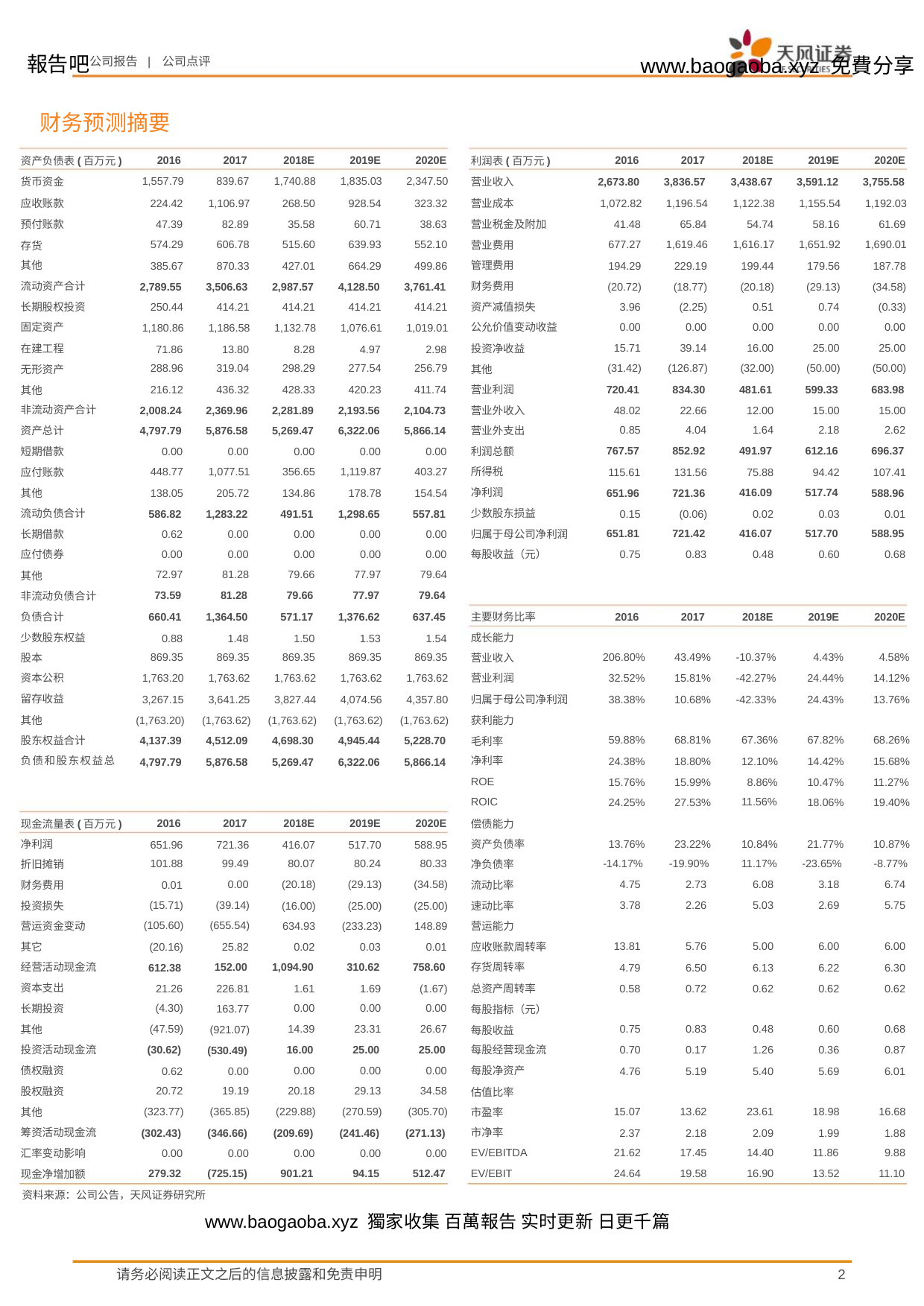

報告吧公司报告 | 公司点评
www.baogaoba.xyz 免費分享
财务预测摘要
资产负债表(百万元)
利润表(百万元)
营业收入
2016
2017
2018E
2019E
2020E
2016
2,673.80
1,072.82
41.48
2017
3,836.57
1,196.54
65.84
2018E
3,438.67
1,122.38
54.74
2019E
3,591.12
1,155.54
58.16
2020E
3,755.58
1,192.03
61.69
货币资金
1,557.79
839.67
1,740.88
1,835.03
2,347.50
应收账款
预付账款
存货
营业成本
224.42
47.39
1,106.97
82.89
268.50
35.58
928.54
60.71
323.32
38.63
营业税金及附加
营业费用
574.29
385.67
2,789.55
250.44
1,180.86
71.86
606.78
870.33
3,506.63
414.21
1,186.58
13.80
515.60
427.01
2,987.57
414.21
1,132.78
8.28
639.93
664.29
4,128.50
414.21
1,076.61
4.97
552.10
499.86
3,761.41
414.21
1,019.01
2.98
677.27
194.29
(20.72)
3.96
1,619.46
229.19
(18.77)
(2.25)
1,616.17
199.44
(20.18)
0.51
1,651.92
179.56
(29.13)
0.74
1,690.01
187.78
(34.58)
(0.33)
其他
管理费用
流动资产合计
长期股权投资
固定资产
在建工程
无形资产
其他
财务费用
资产减值损失
公允价值变动收益
投资净收益
其他
0.00
0.00
0.00
0.00
0.00
15.71
39.14
16.00
25.00
25.00
288.96
216.12
2,008.24
4,797.79
0.00
319.04
436.32
2,369.96
5,876.58
0.00
298.29
428.33
2,281.89
5,269.47
0.00
277.54
420.23
2,193.56
6,322.06
0.00
256.79
411.74
2,104.73
5,866.14
0.00
(31.42)
720.41
48.02
(126.87)
834.30
22.66
(32.00)
481.61
12.00
(50.00)
599.33
15.00
(50.00)
683.98
15.00
营业利润
非流动资产合计
资产总计
短期借款
应付账款
其他
营业外收入
营业外支出
利润总额
0.85
4.04
1.64
2.18
2.62
767.57
115.61
651.96
0.15
852.92
131.56
721.36
(0.06)
491.97
75.88
612.16
94.42
696.37
107.41
588.96
0.01
所得税
448.77
138.05
586.82
0.62
1,077.51
205.72
1,283.22
0.00
356.65
134.86
491.51
0.00
1,119.87
178.78
1,298.65
0.00
403.27
154.54
557.81
0.00
净利润
416.09
0.02
517.74
0.03
流动负债合计
长期借款
应付债券
其他
少数股东损益
归属于母公司净利润
每股收益（元）
651.81
0.75
721.42
0.83
416.07
0.48
517.70
0.60
588.95
0.68
0.00
0.00
0.00
0.00
0.00
72.97
81.28
79.66
77.97
79.64
非流动负债合计
负债合计
少数股东权益
股本
73.59
81.28
79.66
77.97
79.64
主要财务比率
成长能力
营业收入
营业利润
归属于母公司净利润
获利能力
毛利率
660.41
0.88
1,364.50
1.48
571.17
1.50
1,376.62
1.53
637.45
1.54
2016
2017
2018E
2019E
2020E
869.35
1,763.20
3,267.15
(1,763.20)
4,137.39
4,797.79
869.35
1,763.62
3,641.25
(1,763.62)
4,512.09
5,876.58
869.35
1,763.62
3,827.44
(1,763.62)
4,698.30
5,269.47
869.35
1,763.62
4,074.56
(1,763.62)
4,945.44
6,322.06
869.35
1,763.62
4,357.80
(1,763.62)
5,228.70
5,866.14
206.80%
32.52%
38.38%
43.49%
15.81%
10.68%
-10.37%
-42.27%
-42.33%
4.43%
24.44%
24.43%
4.58%
14.12%
13.76%
资本公积
留存收益
其他
股东权益合计
负债和股东权益总
59.88%
24.38%
15.76%
24.25%
68.81%
18.80%
15.99%
27.53%
67.36%
12.10%
8.86%
67.82%
14.42%
10.47%
18.06%
68.26%
15.68%
11.27%
19.40%
净利率
ROE
ROIC
11.56%
现金流量表(百万元)
净利润
偿债能力
2016
651.96
101.88
0.01
2017
721.36
99.49
2018E
416.07
80.07
2019E
517.70
80.24
2020E
588.95
80.33
资产负债率
净负债率
13.76%
-14.17%
4.75
23.22%
-19.90%
2.73
10.84%
11.17%
6.08
21.77%
-23.65%
3.18
10.87%
-8.77%
6.74
折旧摊销
财务费用
流动比率
0.00
(20.18)
(16.00)
634.93
0.02
(29.13)
(25.00)
(233.23)
0.03
(34.58)
(25.00)
148.89
0.01
投资损失
速动比率
(15.71)
(105.60)
(20.16)
612.38
21.26
(39.14)
(655.54)
25.82
3.78
2.26
5.03
2.69
5.75
营运资金变动
其它
营运能力
应收账款周转率
存货周转率
总资产周转率
每股指标（元）
每股收益
13.81
4.79
0.58
5.76
6.50
0.72
5.00
6.13
0.62
6.00
6.22
0.62
6.00
6.30
0.62
经营活动现金流
资本支出
152.00
226.81
163.77
(921.07)
(530.49)
0.00
1,094.90
1.61
310.62
1.69
758.60
(1.67)
长期投资
(4.30)
0.00
0.00
0.00
其他
(47.59)
(30.62)
0.62
14.39
23.31
26.67
0.75
0.70
4.76
0.83
0.17
5.19
0.48
1.26
5.40
0.60
0.36
5.69
0.68
0.87
6.01
投资活动现金流
债权融资
每股经营现金流
每股净资产
估值比率
16.00
0.00
25.00
0.00
25.00
0.00
股权融资
20.72
19.19
20.18
29.13
34.58
其他
市盈率
(323.77)
(302.43)
0.00
(365.85)
(346.66)
0.00
(229.88)
(209.69)
0.00
(270.59)
(241.46)
0.00
(305.70)
(271.13)
0.00
15.07
2.37
13.62
2.18
23.61
2.09
18.98
1.99
16.68
1.88
筹资活动现金流
汇率变动影响
现金净增加额
市净率
EV/EBITDA
EV/EBIT
21.62
24.64
17.45
19.58
14.40
16.90
11.86
13.52
9.88
279.32
(725.15)
901.21
94.15
512.47
11.10
资料来源：公司公告，天风证券研究所
www.baogaoba.xyz 獨家收集 百萬報告 实时更新 日更千篇

请务必阅读正文之后的信息披露和免责申明
2